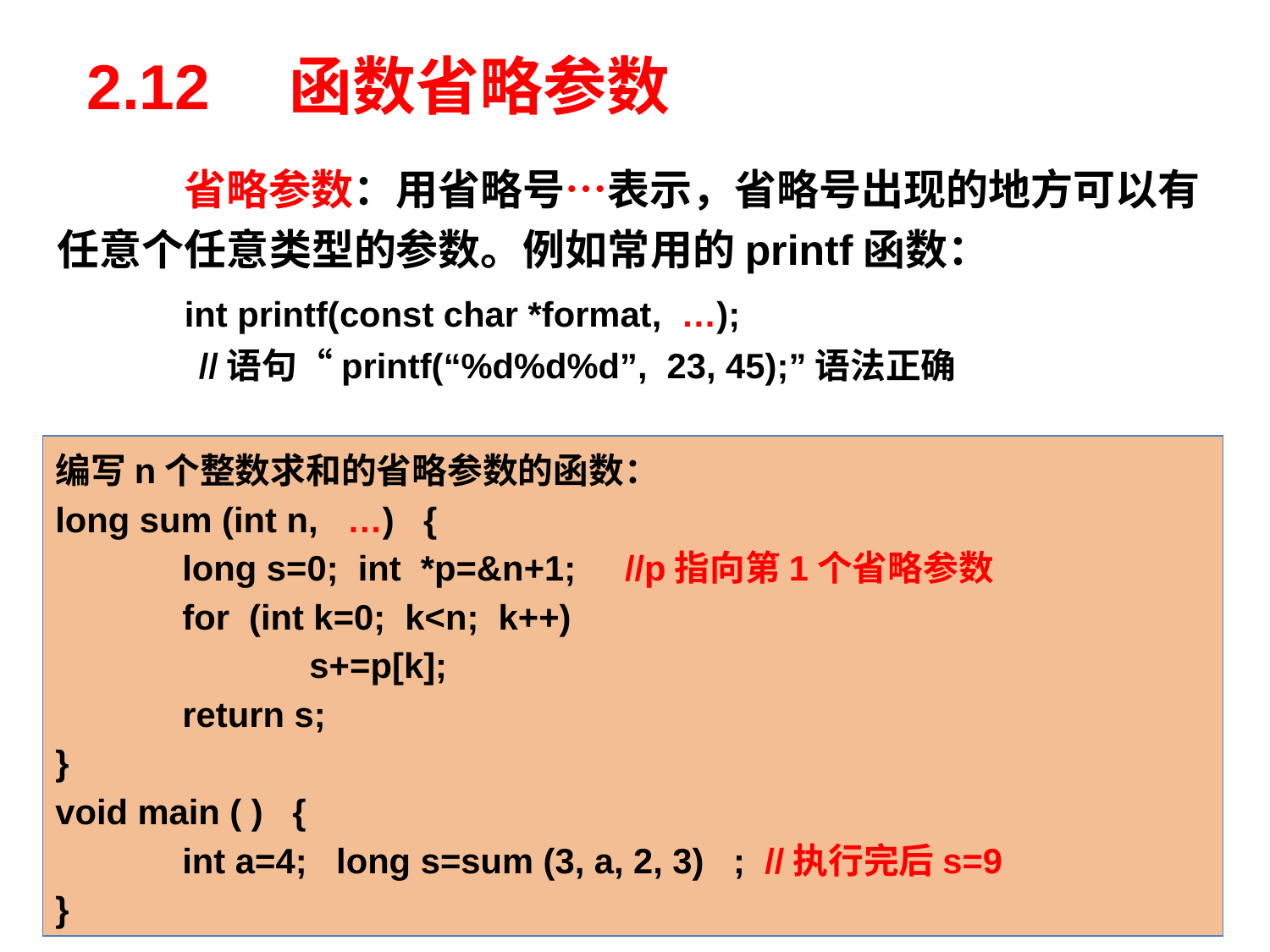

# 2.12　函数省略参数
	省略参数：用省略号…表示，省略号出现的地方可以有任意个任意类型的参数。例如常用的printf函数：
	int printf(const char *format,  …);
        //语句“printf(“%d%d%d”,  23, 45);”语法正确
编写n个整数求和的省略参数的函数：
long sum (int n,   …)   {
	long s=0;  int  *p=&n+1;     //p指向第1个省略参数
	for  (int k=0;  k<n;  k++)
		s+=p[k];
	return s;
}
void main ( )   {
	int a=4;   long s=sum (3, a, 2, 3)   ;  //执行完后s=9
}